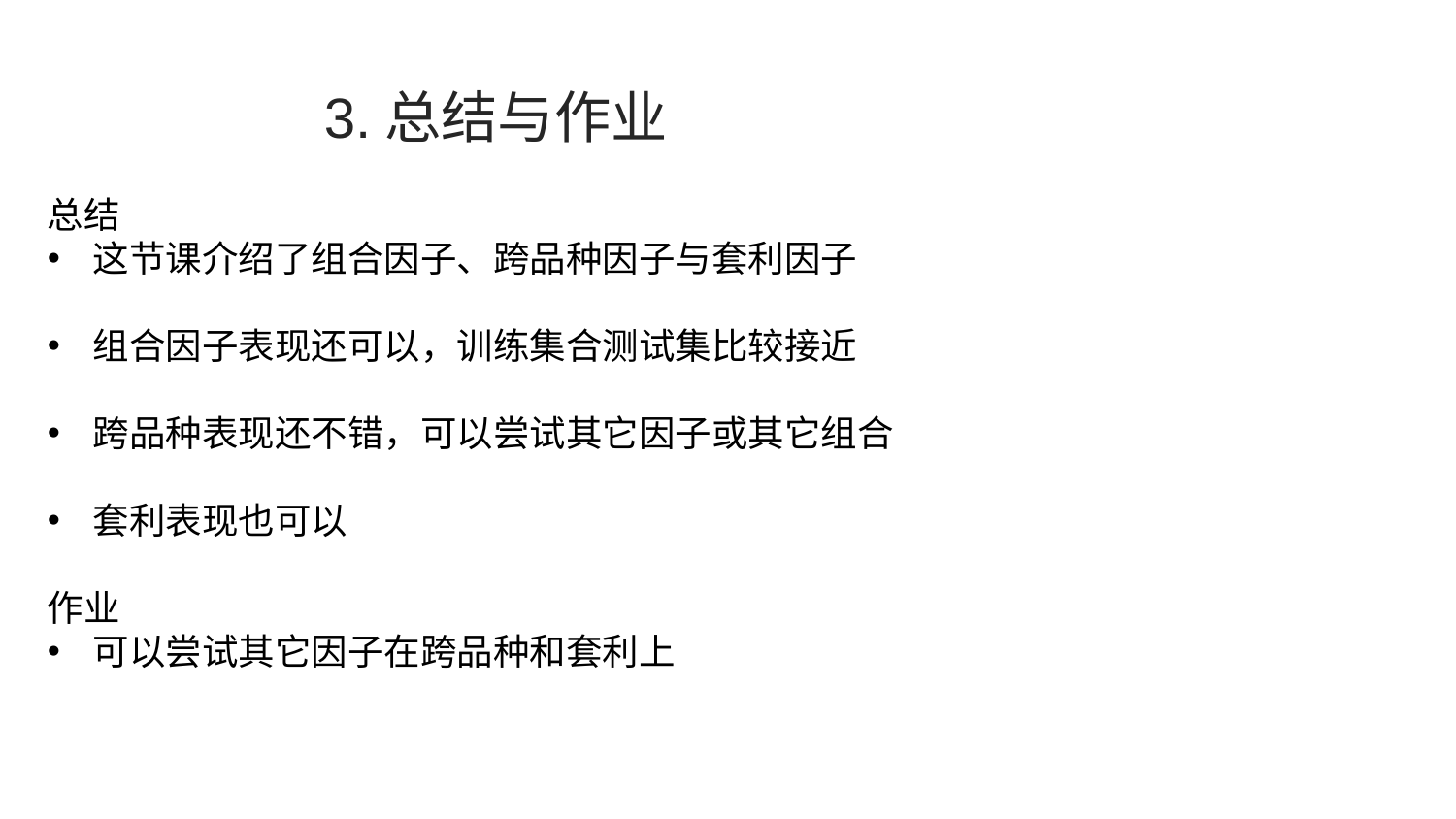

# 3.总结与作业

总结
这节课介绍了组合因子、跨品种因子与套利因子

组合因子表现还可以，训练集合测试集比较接近

跨品种表现还不错，可以尝试其它因子或其它组合

套利表现也可以

作业
可以尝试其它因子在跨品种和套利上